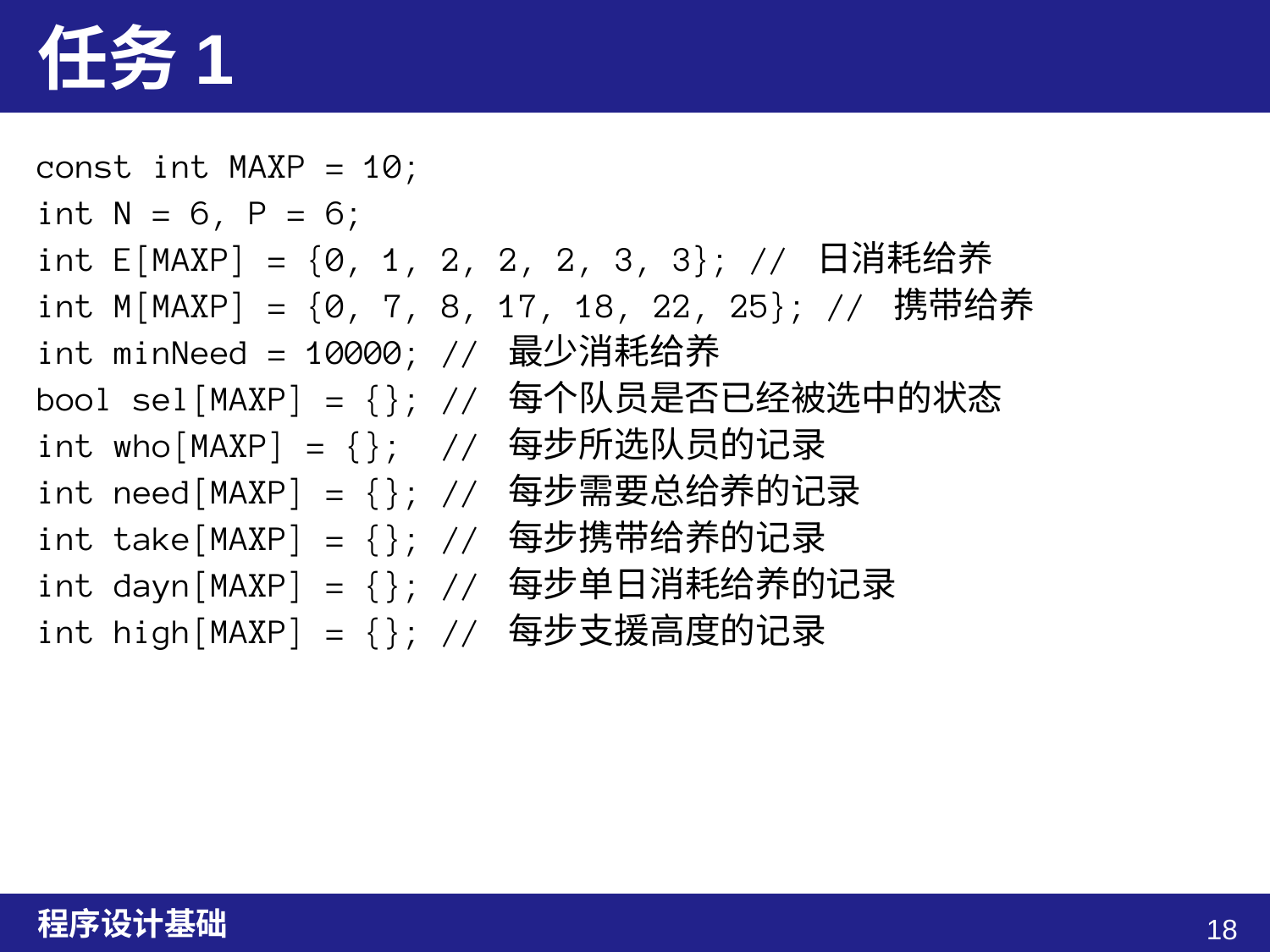

# 任务1
const int MAXP = 10;
int N = 6, P = 6;
int E[MAXP] = {0, 1, 2, 2, 2, 3, 3}; // 日消耗给养
int M[MAXP] = {0, 7, 8, 17, 18, 22, 25}; // 携带给养
int minNeed = 10000; // 最少消耗给养
bool sel[MAXP] = {}; // 每个队员是否已经被选中的状态
int who[MAXP] = {};  // 每步所选队员的记录
int need[MAXP] = {}; // 每步需要总给养的记录
int take[MAXP] = {}; // 每步携带给养的记录
int dayn[MAXP] = {}; // 每步单日消耗给养的记录
int high[MAXP] = {}; // 每步支援高度的记录